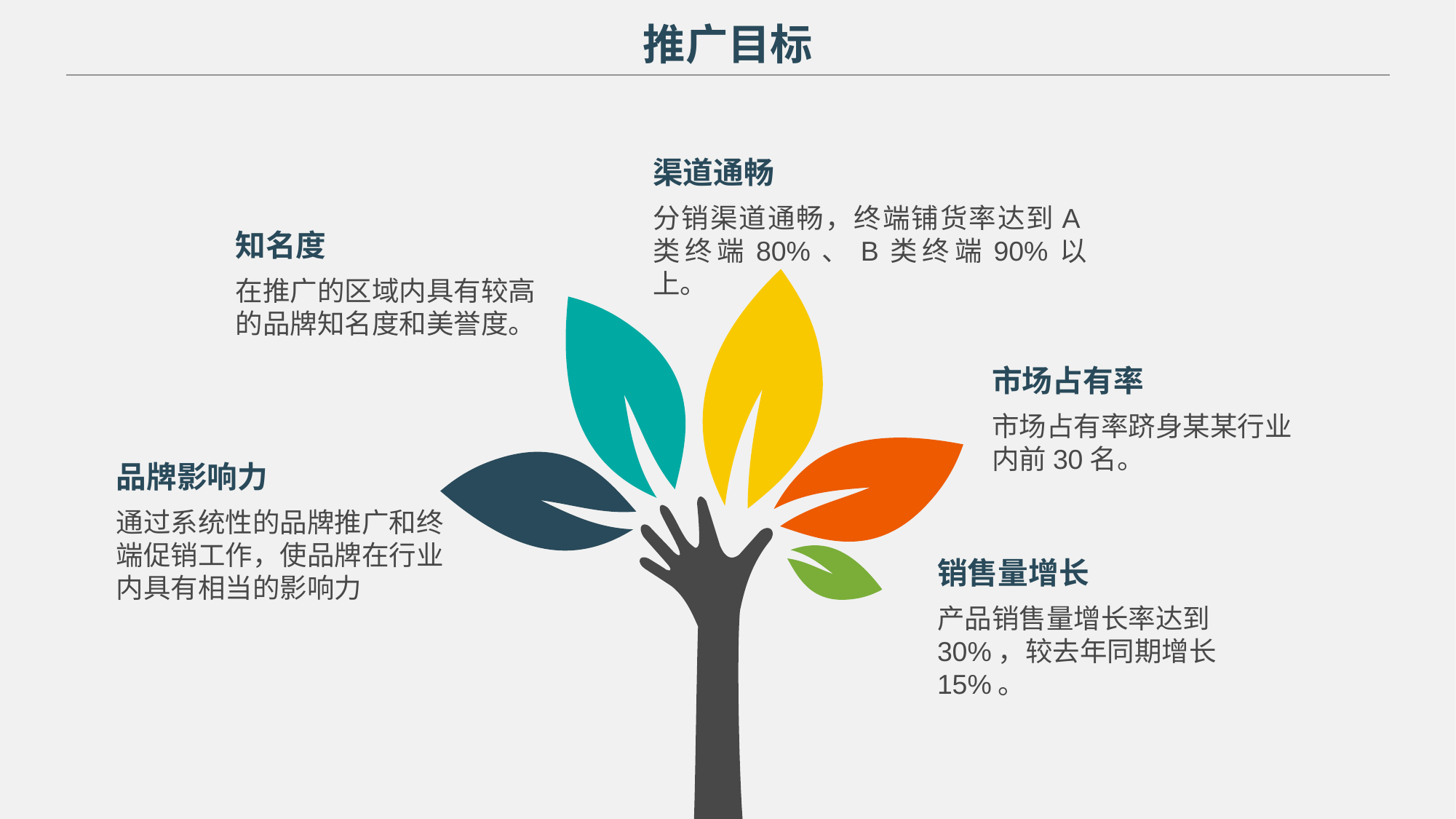

推广目标
渠道通畅
分销渠道通畅，终端铺货率达到A类终端80%、B类终端90%以上。
知名度
在推广的区域内具有较高的品牌知名度和美誉度。

市场占有率
市场占有率跻身某某行业内前30名。

品牌影响力

通过系统性的品牌推广和终端促销工作，使品牌在行业内具有相当的影响力

销售量增长
产品销售量增长率达到30%，较去年同期增长15%。